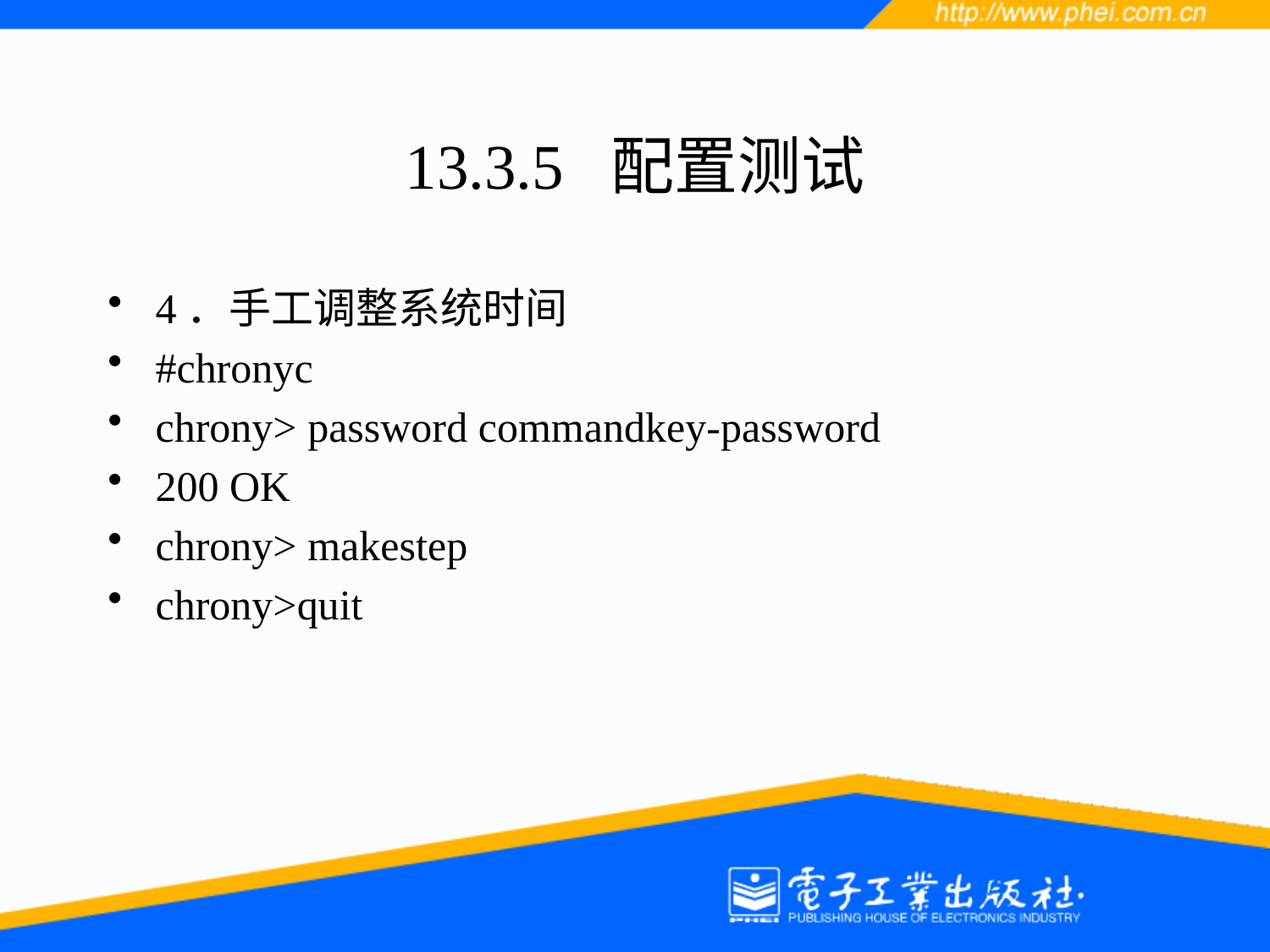

# 13.3.5  配置测试
4．手工调整系统时间
#chronyc
chrony> password commandkey-password
200 OK
chrony> makestep
chrony>quit